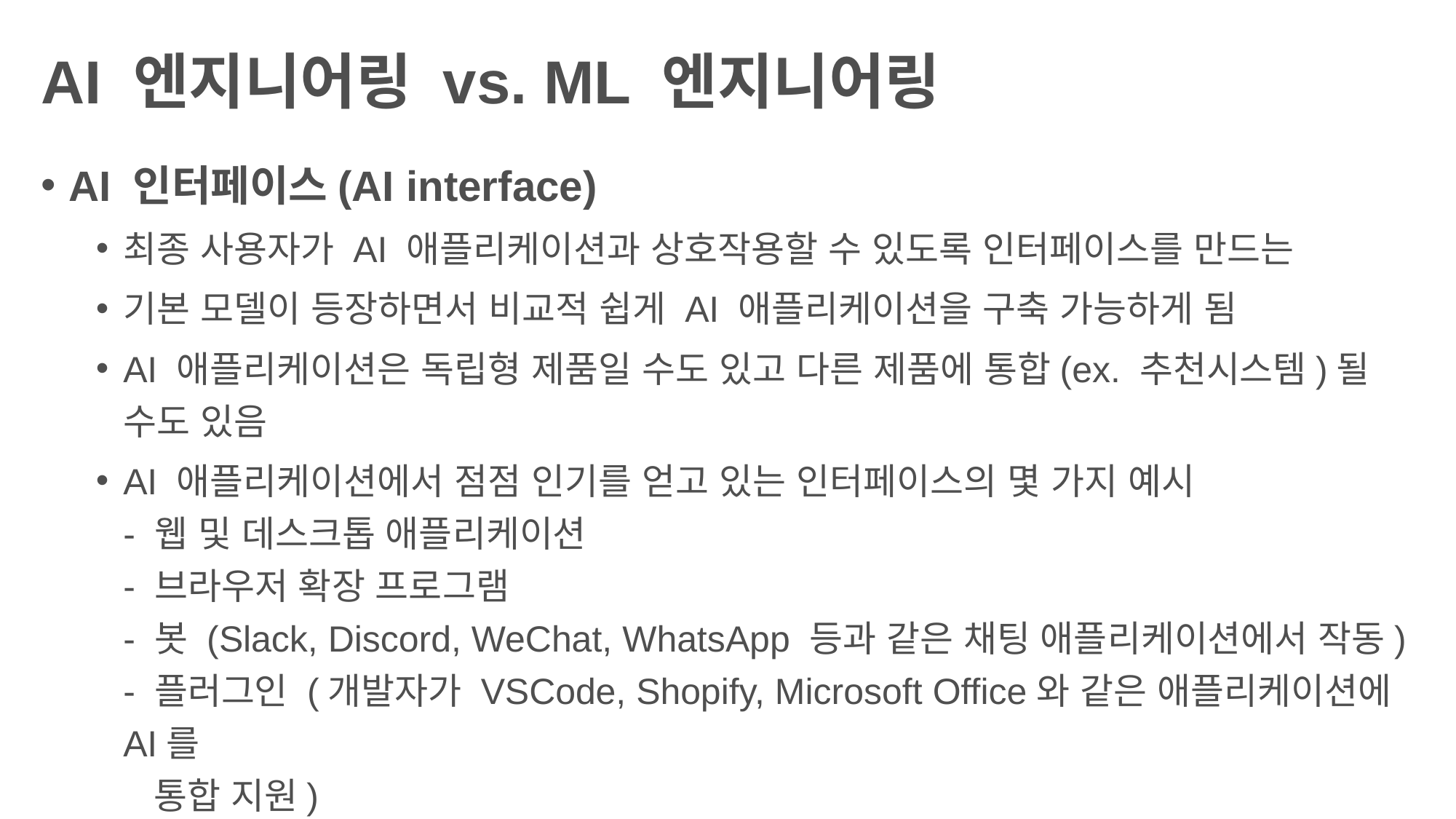

# AI 엔지니어링 vs. ML 엔지니어링
AI 인터페이스(AI interface)
최종 사용자가 AI 애플리케이션과 상호작용할 수 있도록 인터페이스를 만드는
기본 모델이 등장하면서 비교적 쉽게 AI 애플리케이션을 구축 가능하게 됨
AI 애플리케이션은 독립형 제품일 수도 있고 다른 제품에 통합(ex. 추천시스템)될
수도 있음
AI 애플리케이션에서 점점 인기를 얻고 있는 인터페이스의 몇 가지 예시
- 웹 및 데스크톱 애플리케이션
- 브라우저 확장 프로그램
- 봇 (Slack, Discord, WeChat, WhatsApp 등과 같은 채팅 애플리케이션에서 작동)
- 플러그인 (개발자가 VSCode, Shopify, Microsoft Office와 같은 애플리케이션에 AI를
   통합 지원)